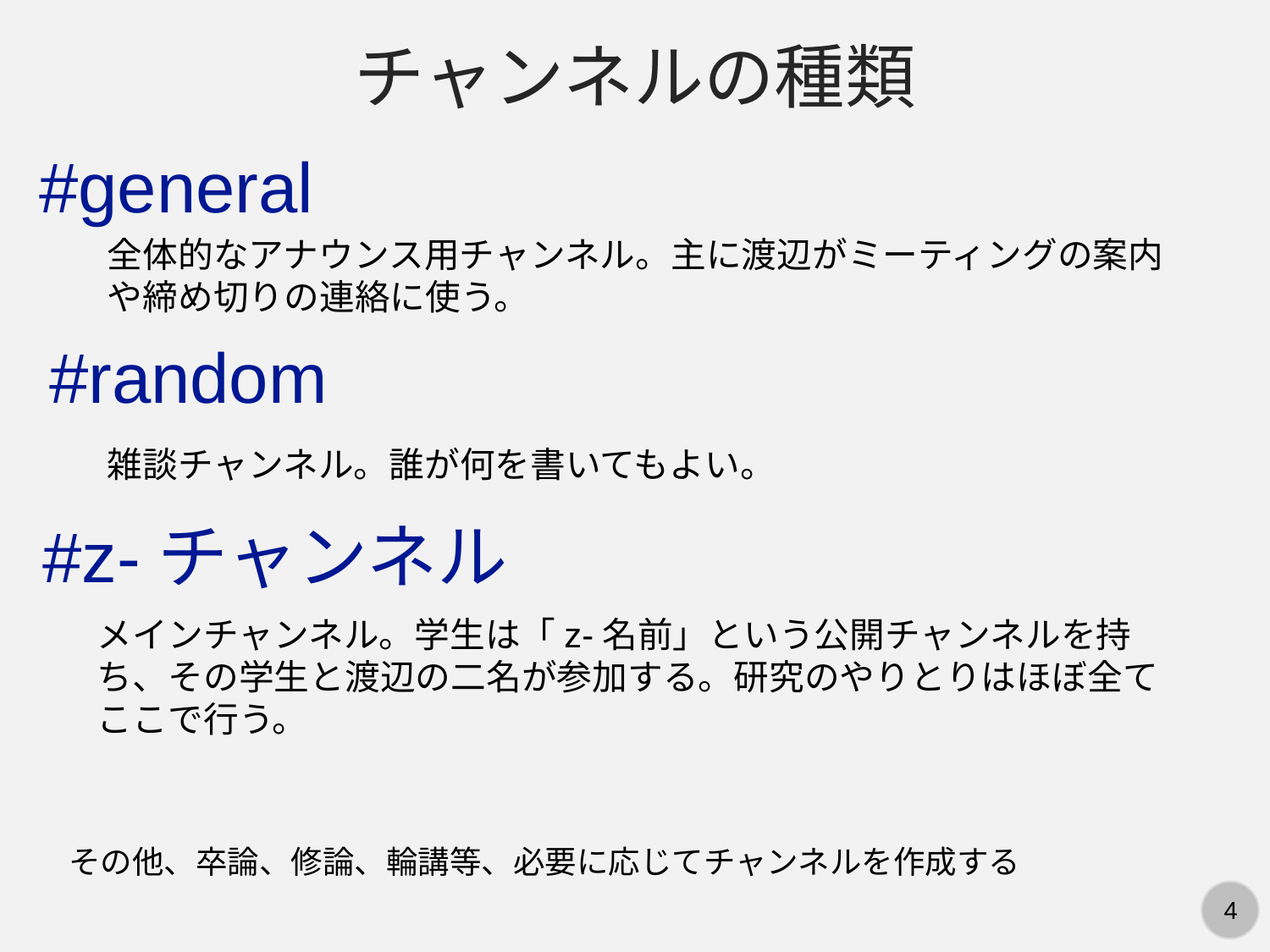

チャンネルの種類
#general
全体的なアナウンス用チャンネル。主に渡辺がミーティングの案内や締め切りの連絡に使う。
#random
雑談チャンネル。誰が何を書いてもよい。
#z-チャンネル
メインチャンネル。学生は「z-名前」という公開チャンネルを持ち、その学生と渡辺の二名が参加する。研究のやりとりはほぼ全てここで行う。
その他、卒論、修論、輪講等、必要に応じてチャンネルを作成する